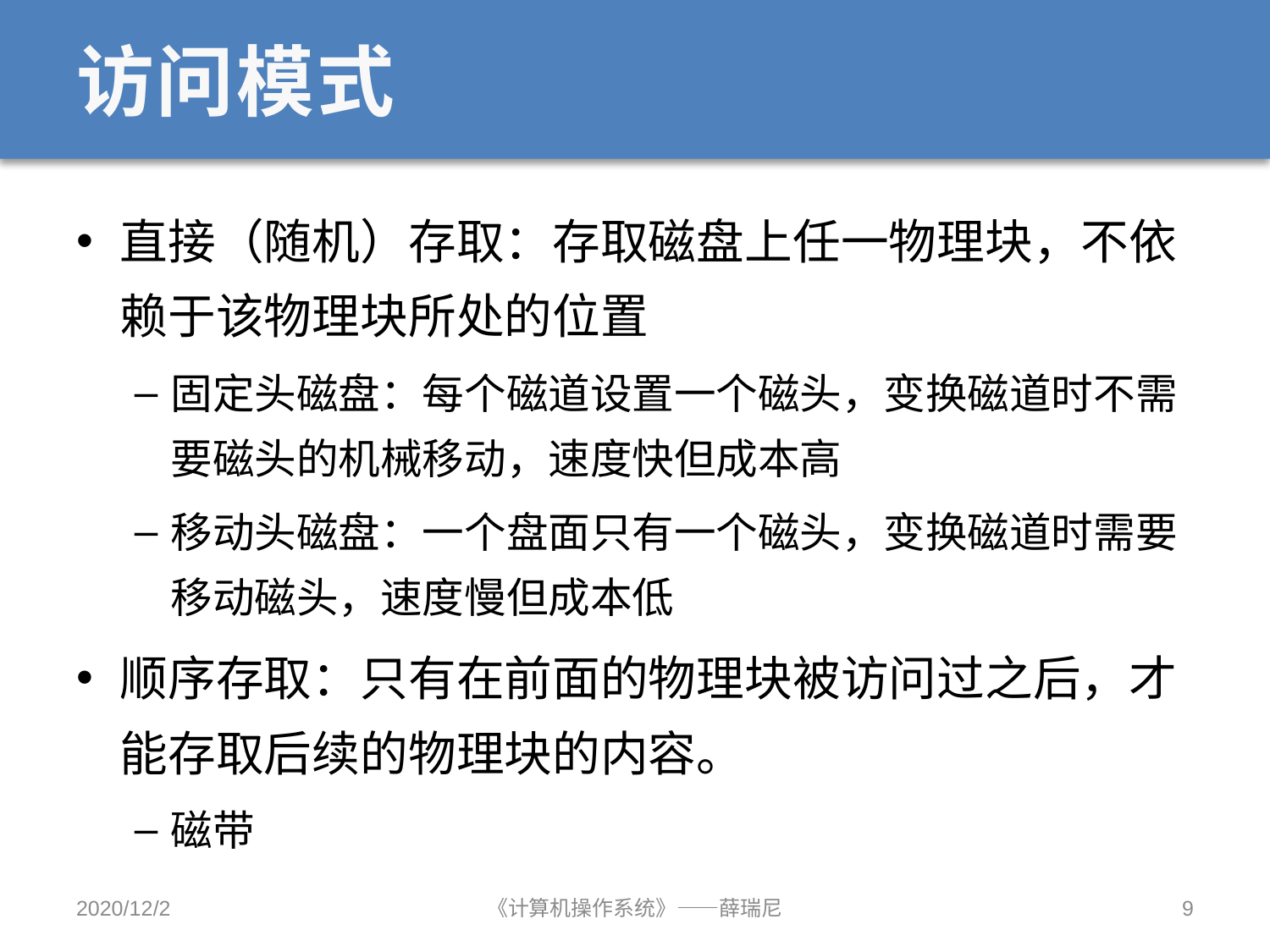

# 访问模式
直接（随机）存取：存取磁盘上任一物理块，不依赖于该物理块所处的位置
固定头磁盘：每个磁道设置一个磁头，变换磁道时不需要磁头的机械移动，速度快但成本高
移动头磁盘：一个盘面只有一个磁头，变换磁道时需要移动磁头，速度慢但成本低
顺序存取：只有在前面的物理块被访问过之后，才能存取后续的物理块的内容。
磁带

2020/12/2
《计算机操作系统》——薛瑞尼
9